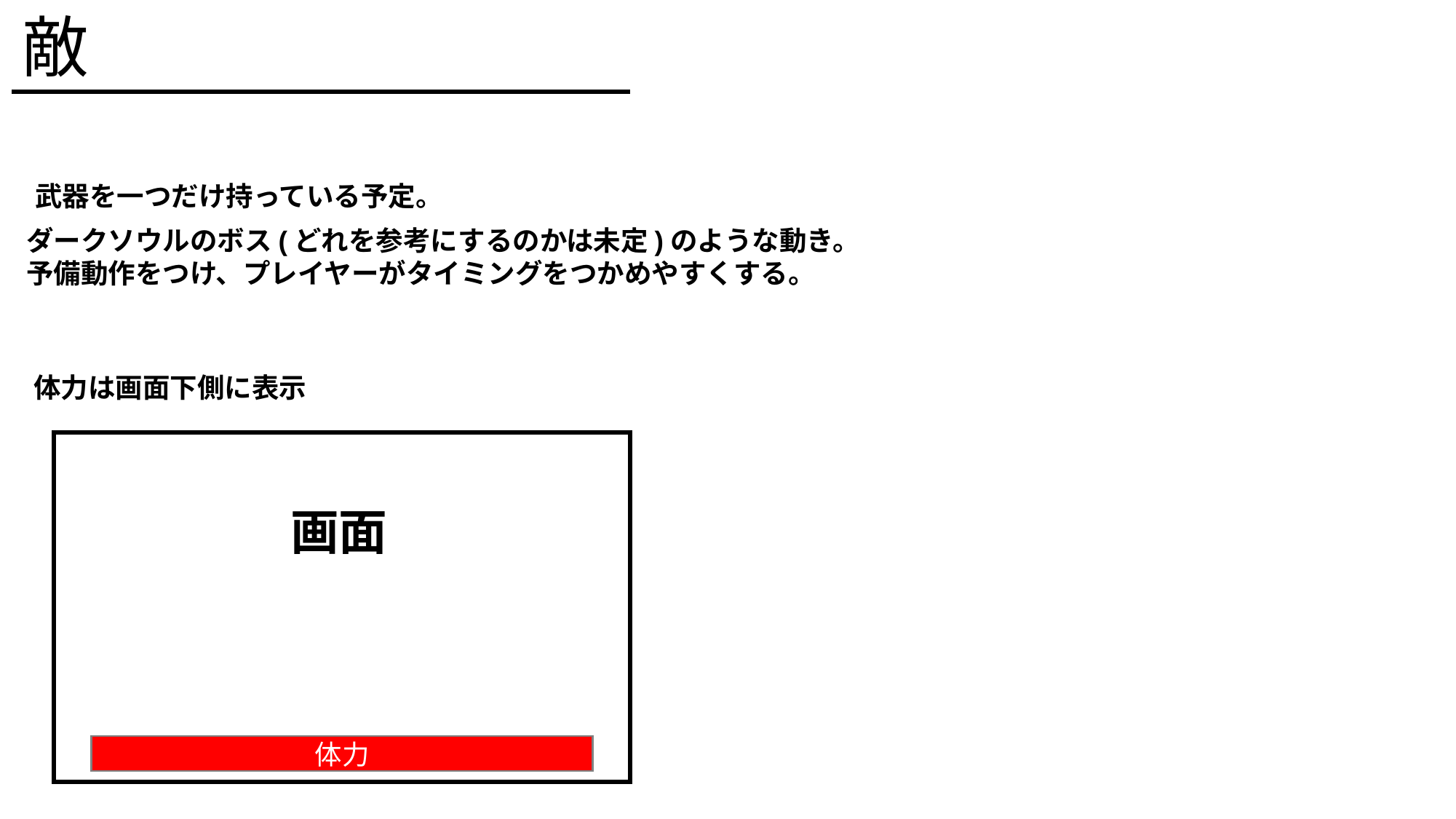

敵
武器を一つだけ持っている予定。
ダークソウルのボス(どれを参考にするのかは未定)のような動き。
予備動作をつけ、プレイヤーがタイミングをつかめやすくする。
体力は画面下側に表示

画面
体力